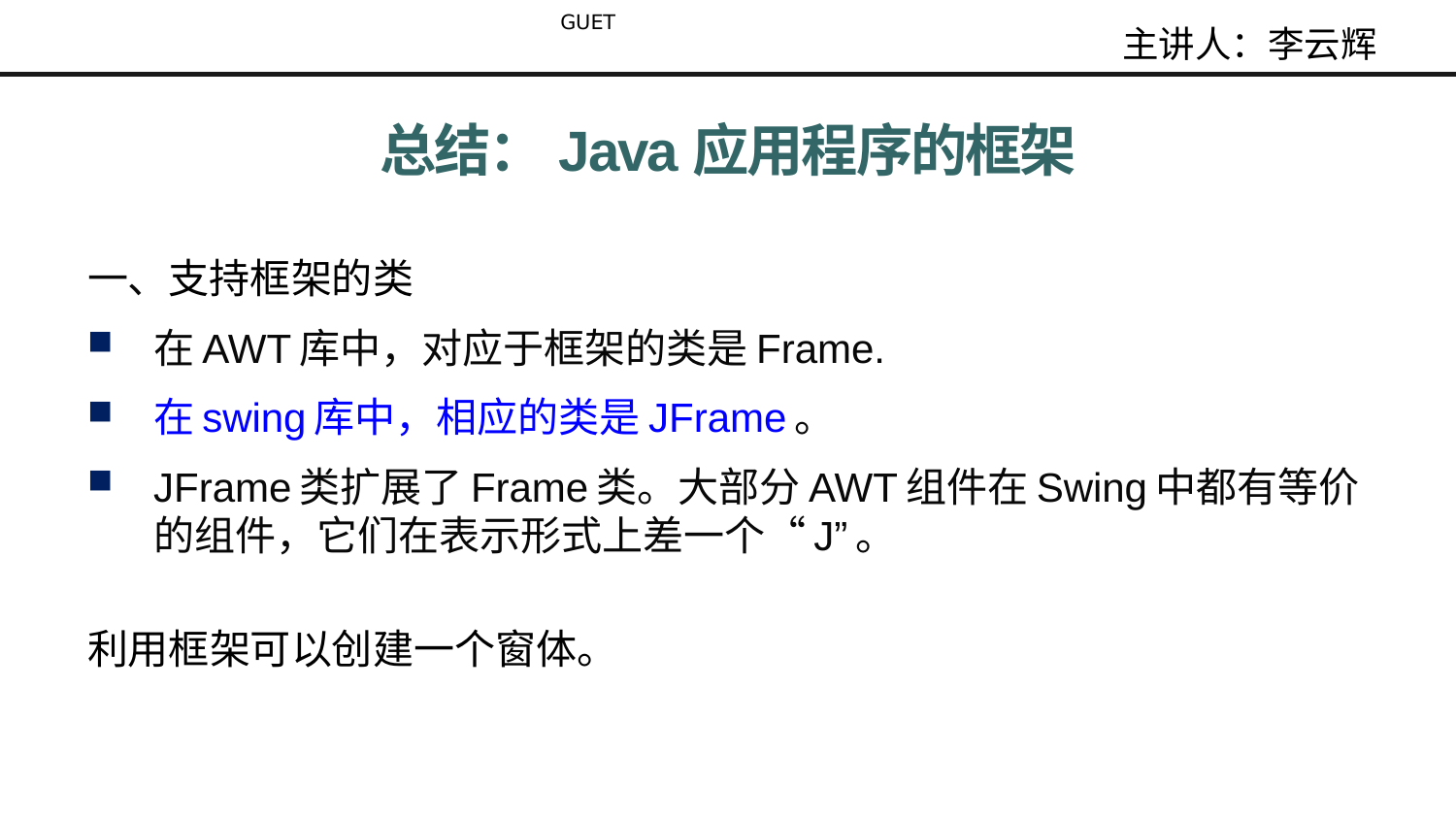

GUET
# 总结：Java应用程序的框架
一、支持框架的类
在AWT库中，对应于框架的类是Frame.
在swing库中，相应的类是JFrame。
JFrame类扩展了Frame类。大部分AWT组件在Swing中都有等价的组件，它们在表示形式上差一个“J”。

利用框架可以创建一个窗体。